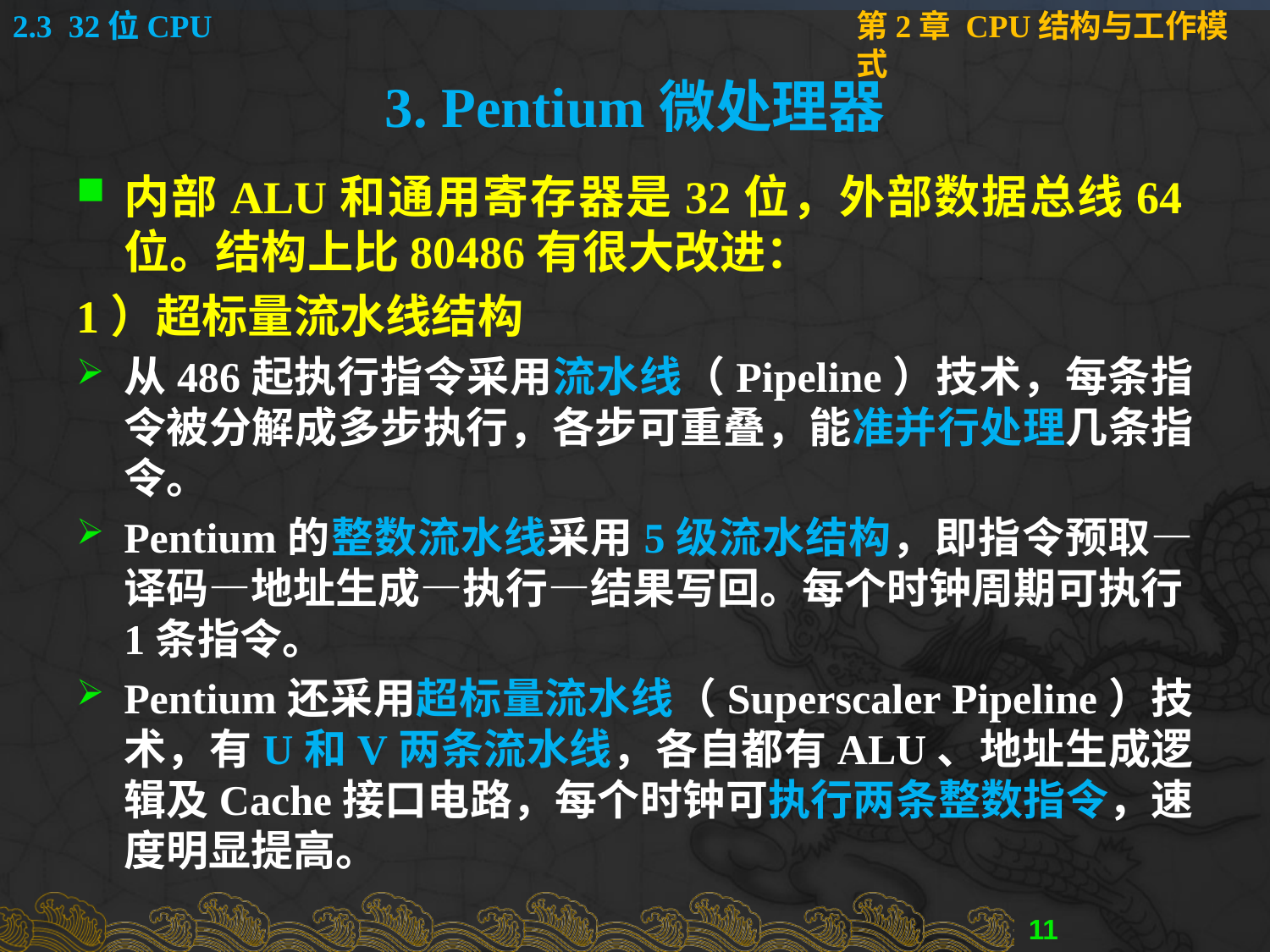

# 3. Pentium微处理器
内部ALU和通用寄存器是32位，外部数据总线64位。结构上比80486有很大改进：
1）超标量流水线结构
从486起执行指令采用流水线（Pipeline）技术，每条指令被分解成多步执行，各步可重叠，能准并行处理几条指令。
Pentium的整数流水线采用5级流水结构，即指令预取—译码—地址生成—执行—结果写回。每个时钟周期可执行1条指令。
Pentium还采用超标量流水线（Superscaler Pipeline）技术，有U和V两条流水线，各自都有ALU、地址生成逻辑及Cache接口电路，每个时钟可执行两条整数指令，速度明显提高。